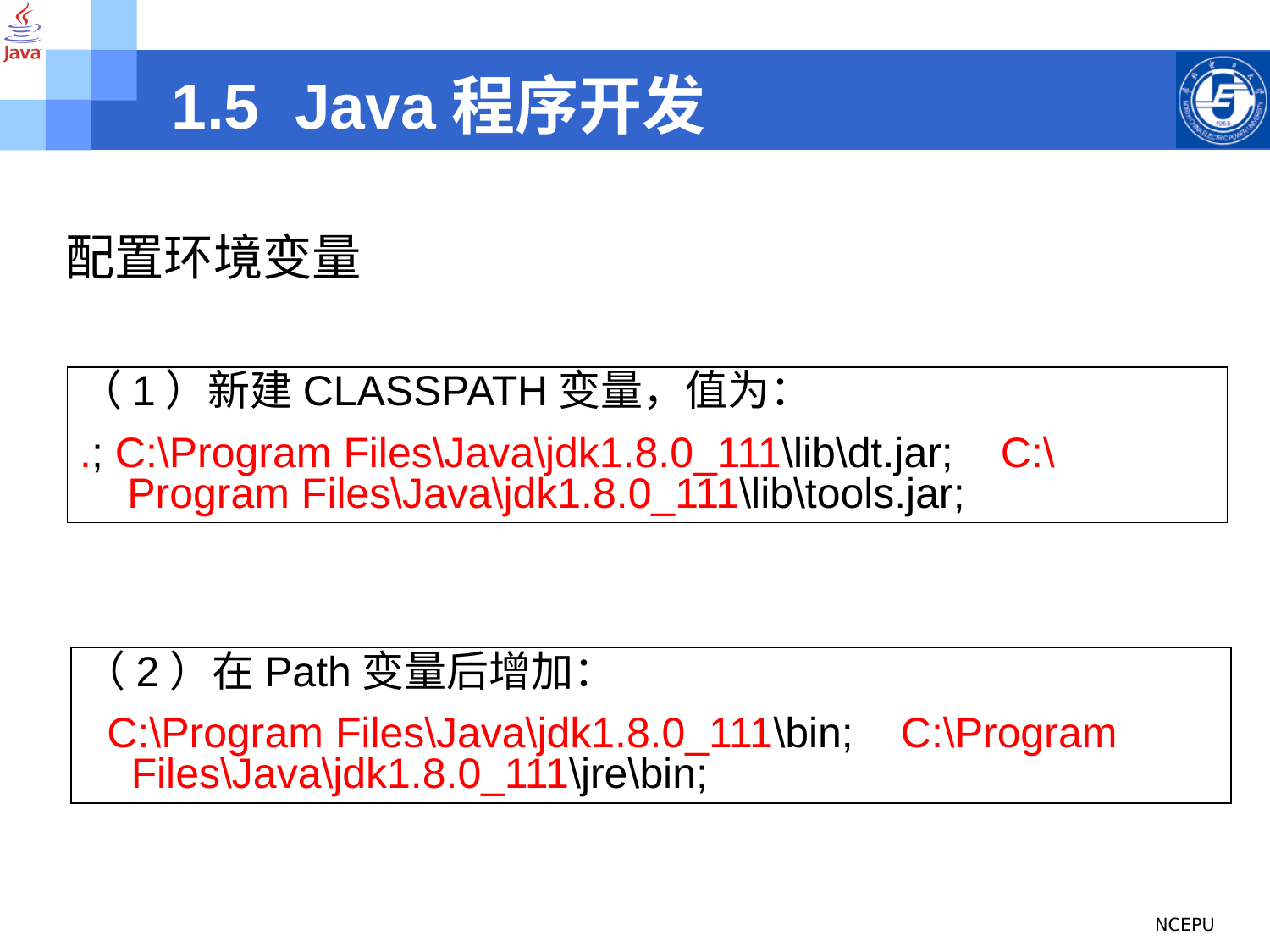

# 1.5  Java程序开发
配置环境变量
（1）新建CLASSPATH变量，值为：
.; C:\Program Files\Java\jdk1.8.0_111\lib\dt.jar;    C:\Program Files\Java\jdk1.8.0_111\lib\tools.jar;
（2）在Path变量后增加：
  C:\Program Files\Java\jdk1.8.0_111\bin;    C:\Program Files\Java\jdk1.8.0_111\jre\bin;
NCEPU